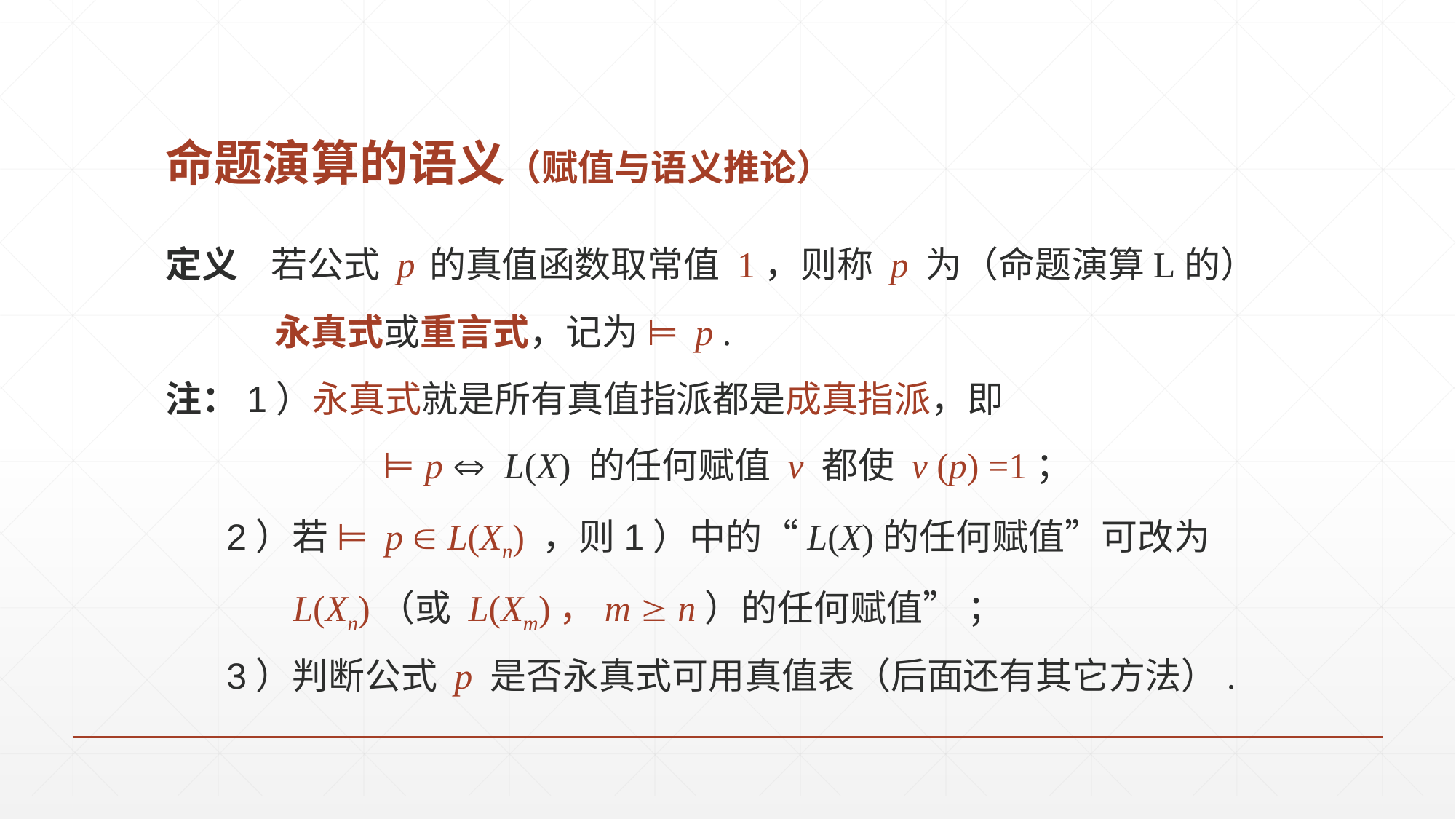

# 命题演算的语义（赋值与语义推论）
定义    若公式 p 的真值函数取常值 1，则称 p 为（命题演算L的）
	永真式或重言式，记为 ⊨ p .
注：1）永真式就是所有真值指派都是成真指派，即
⊨ p ⇔  L(X) 的任何赋值 v 都使 v (p) =1；
      2）若 ⊨ p ∈ L(Xn) ，则1）中的“L(X)的任何赋值”可改为
	  L(Xn)（或 L(Xm)，m ≥ n）的任何赋值” ；
      3）判断公式 p 是否永真式可用真值表（后面还有其它方法）.